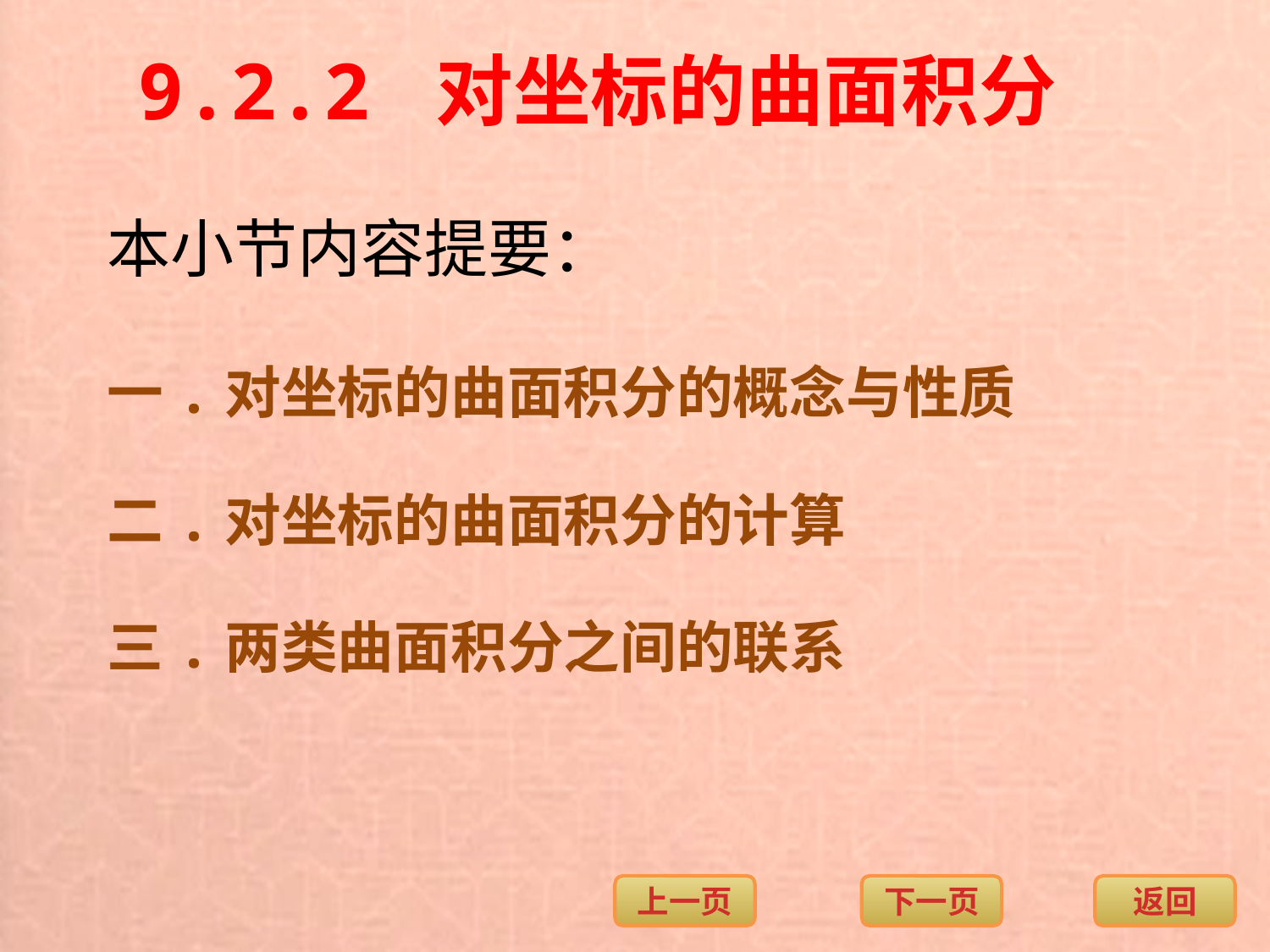

9.2.2 对坐标的曲面积分
本小节内容提要：
一.对坐标的曲面积分的概念与性质
二.对坐标的曲面积分的计算
三.两类曲面积分之间的联系